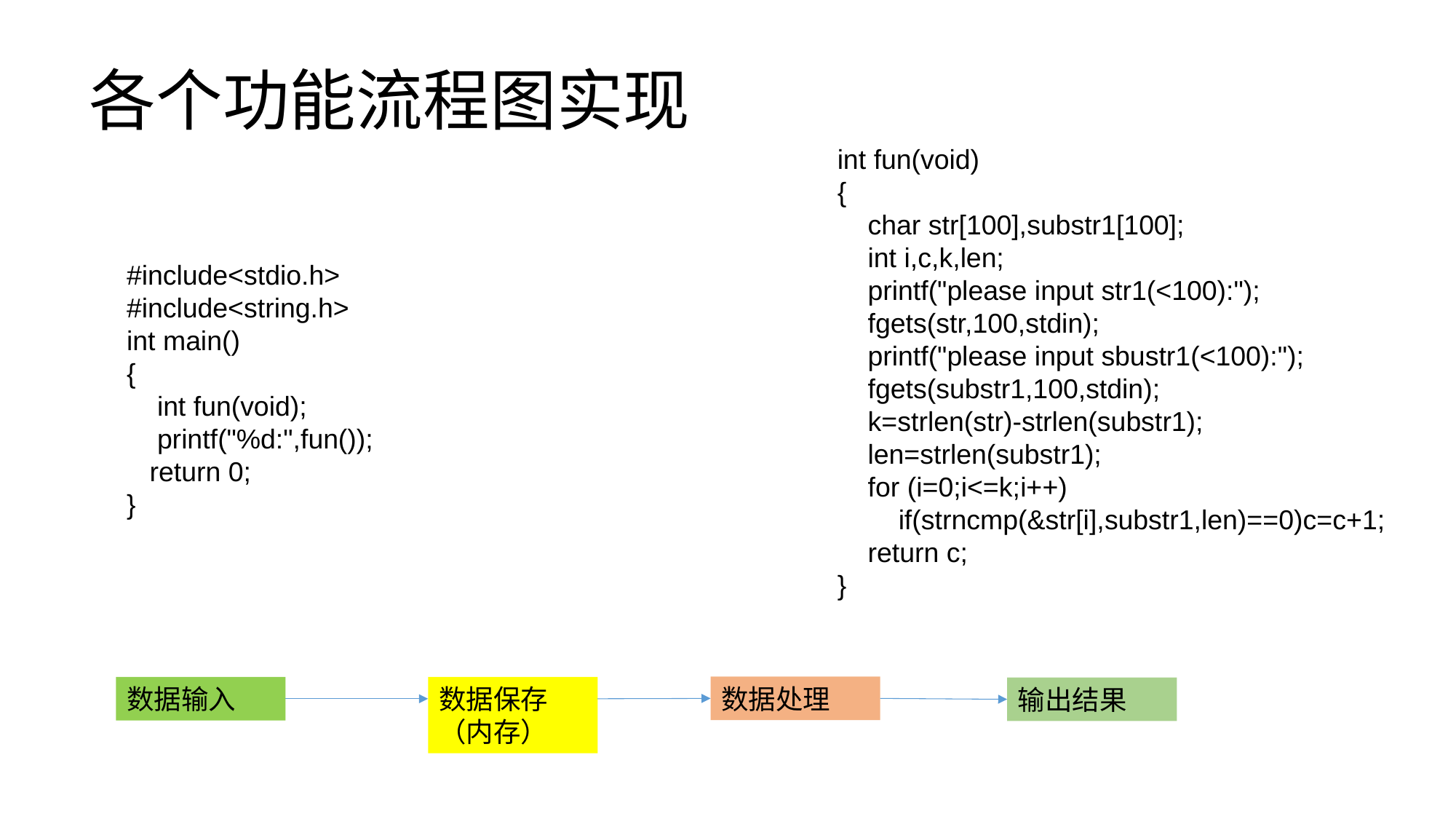

# 各个功能流程图实现
int fun(void)
{
    char str[100],substr1[100];
    int i,c,k,len;
    printf("please input str1(<100):");
    fgets(str,100,stdin);
    printf("please input sbustr1(<100):");
    fgets(substr1,100,stdin);
    k=strlen(str)-strlen(substr1);
    len=strlen(substr1);
    for (i=0;i<=k;i++)
        if(strncmp(&str[i],substr1,len)==0)c=c+1;
    return c;
}

#include<stdio.h>
#include<string.h>
int main()
{
    int fun(void);
    printf("%d:",fun());
   return 0;
}

数据处理
数据输入
数据保存（内存）
输出结果